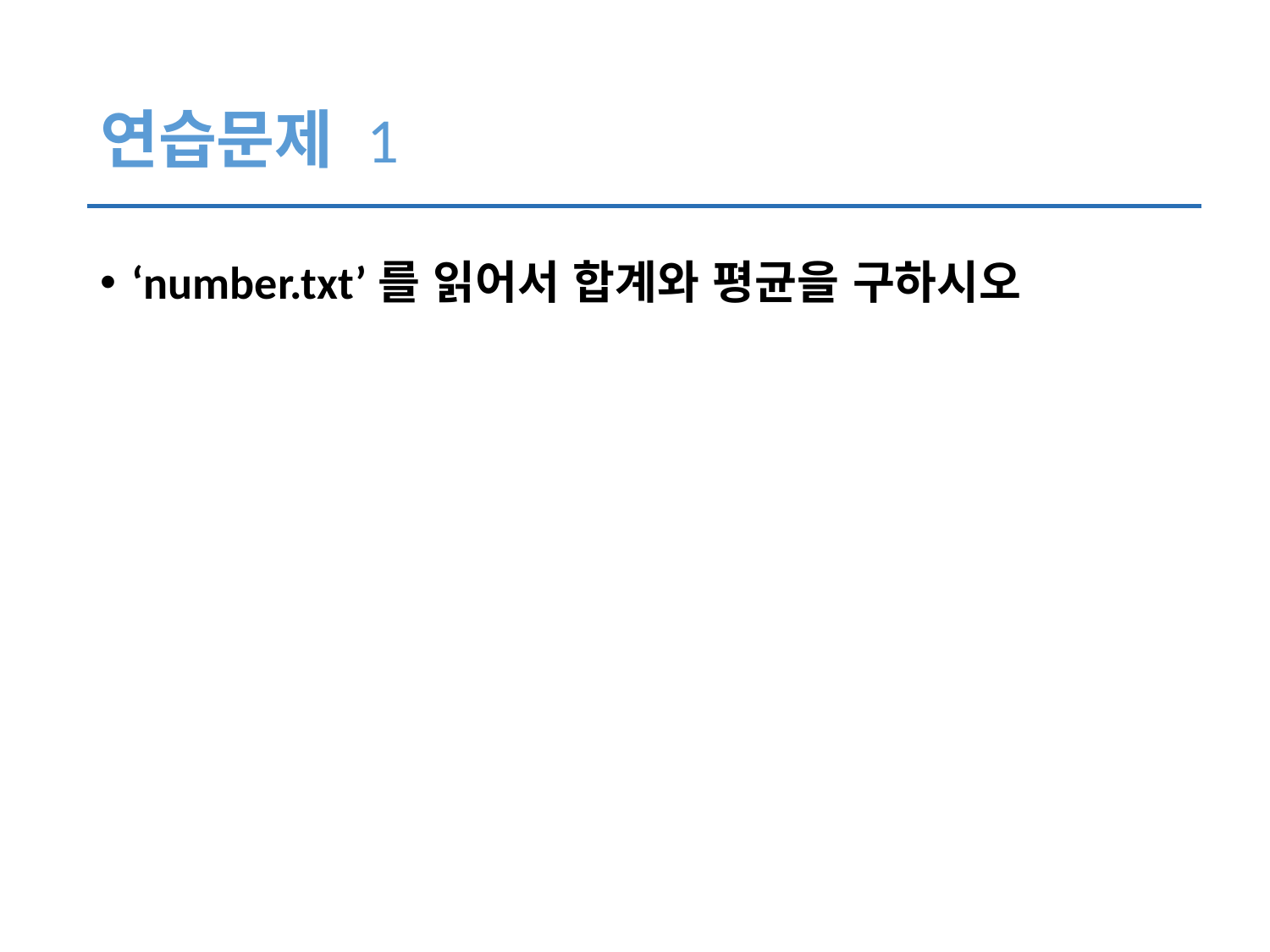

# 연습문제 1
‘number.txt’를 읽어서 합계와 평균을 구하시오